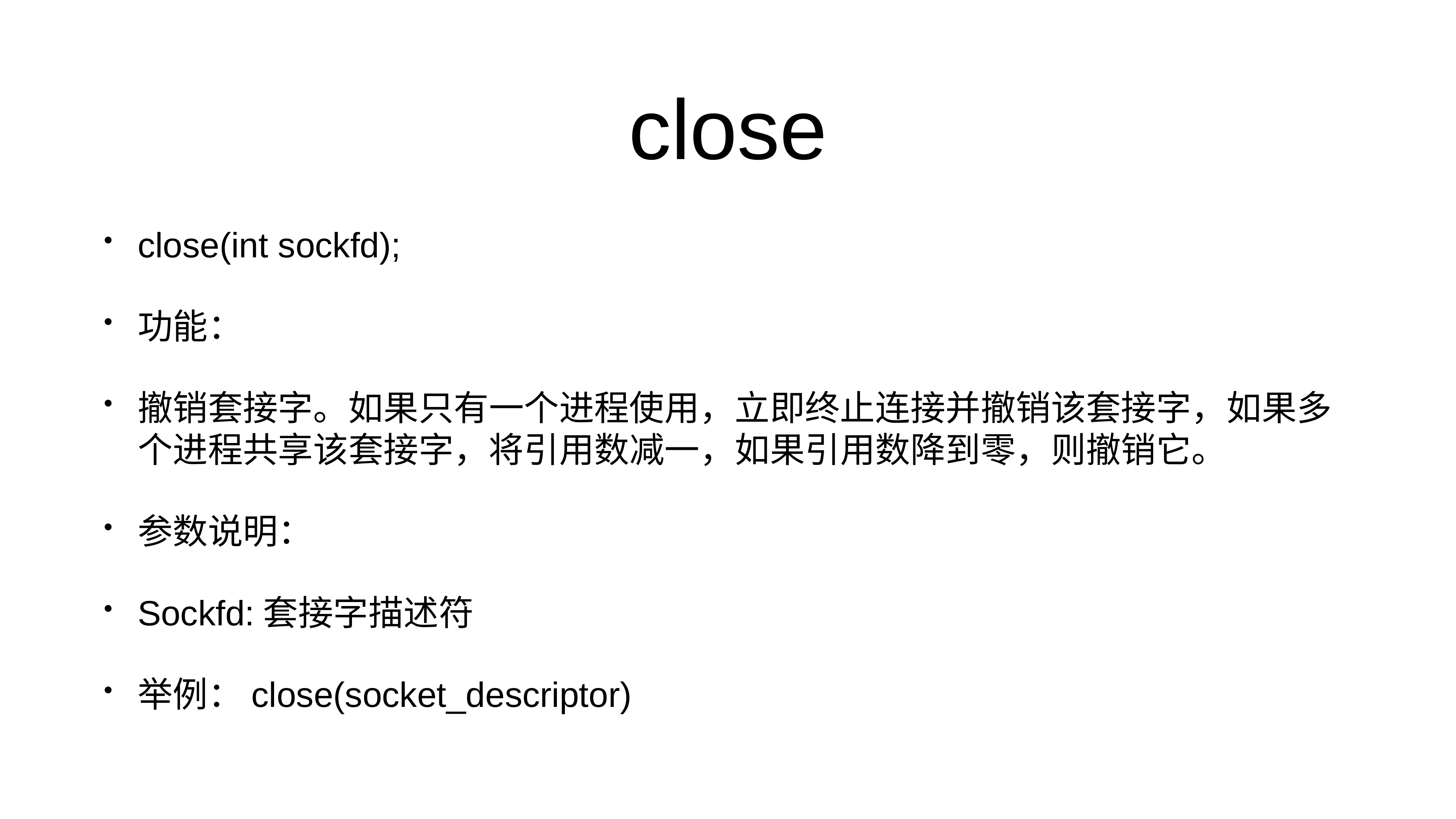

# close
close(int sockfd);
功能：
撤销套接字。如果只有一个进程使用，立即终止连接并撤销该套接字，如果多个进程共享该套接字，将引用数减一，如果引用数降到零，则撤销它。
参数说明：
Sockfd:套接字描述符
举例：close(socket_descriptor)